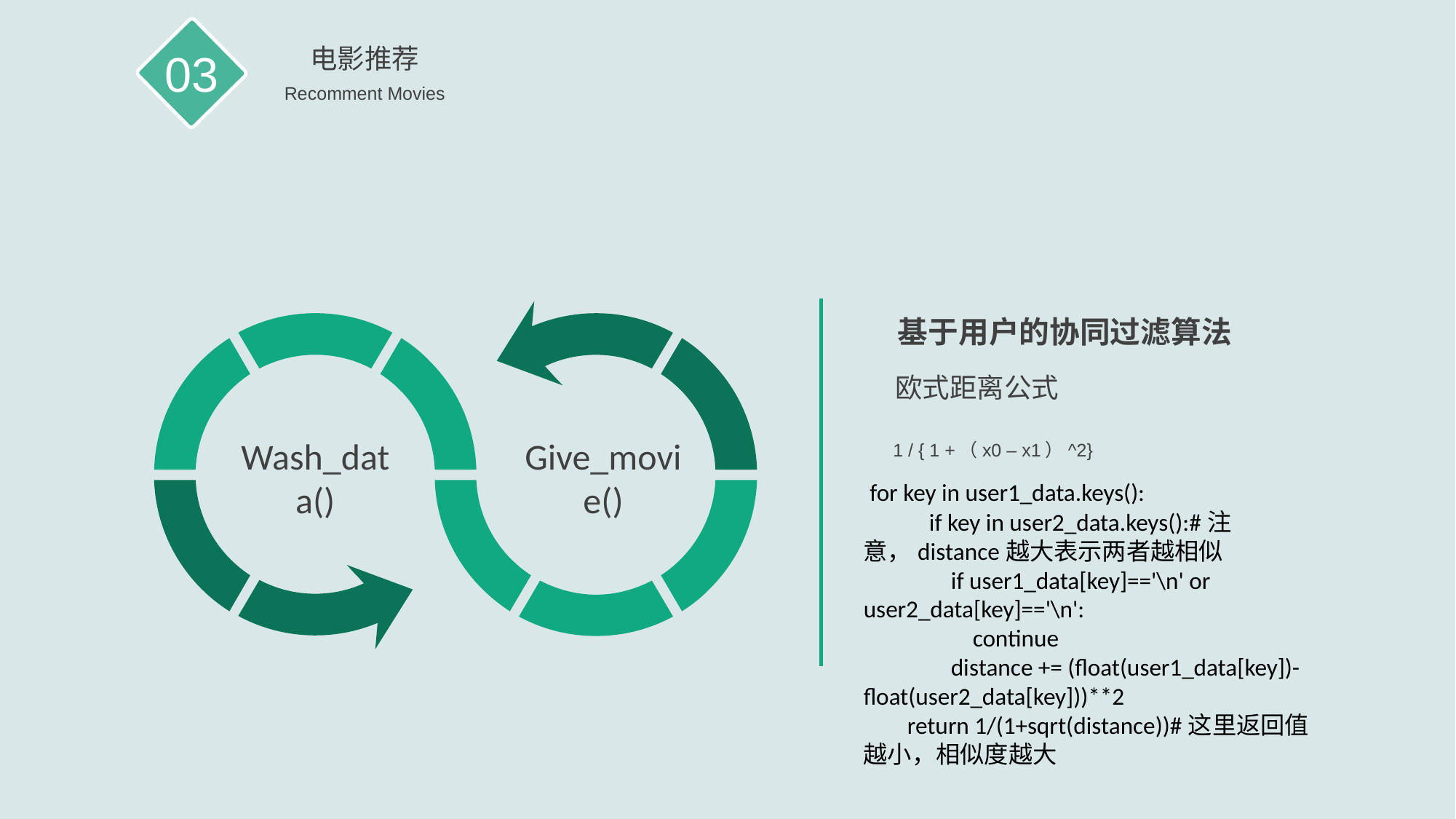

电影推荐
03
Recomment Movies
基于用户的协同过滤算法

欧式距离公式
Wash_data()
Give_movie()
1 / { 1 +（x0 – x1）^2}
 for key in user1_data.keys():
            if key in user2_data.keys():#注意，distance越大表示两者越相似
                if user1_data[key]=='\n' or user2_data[key]=='\n':
                    continue
                distance += (float(user1_data[key])-float(user2_data[key]))**2
        return 1/(1+sqrt(distance))#这里返回值越小，相似度越大